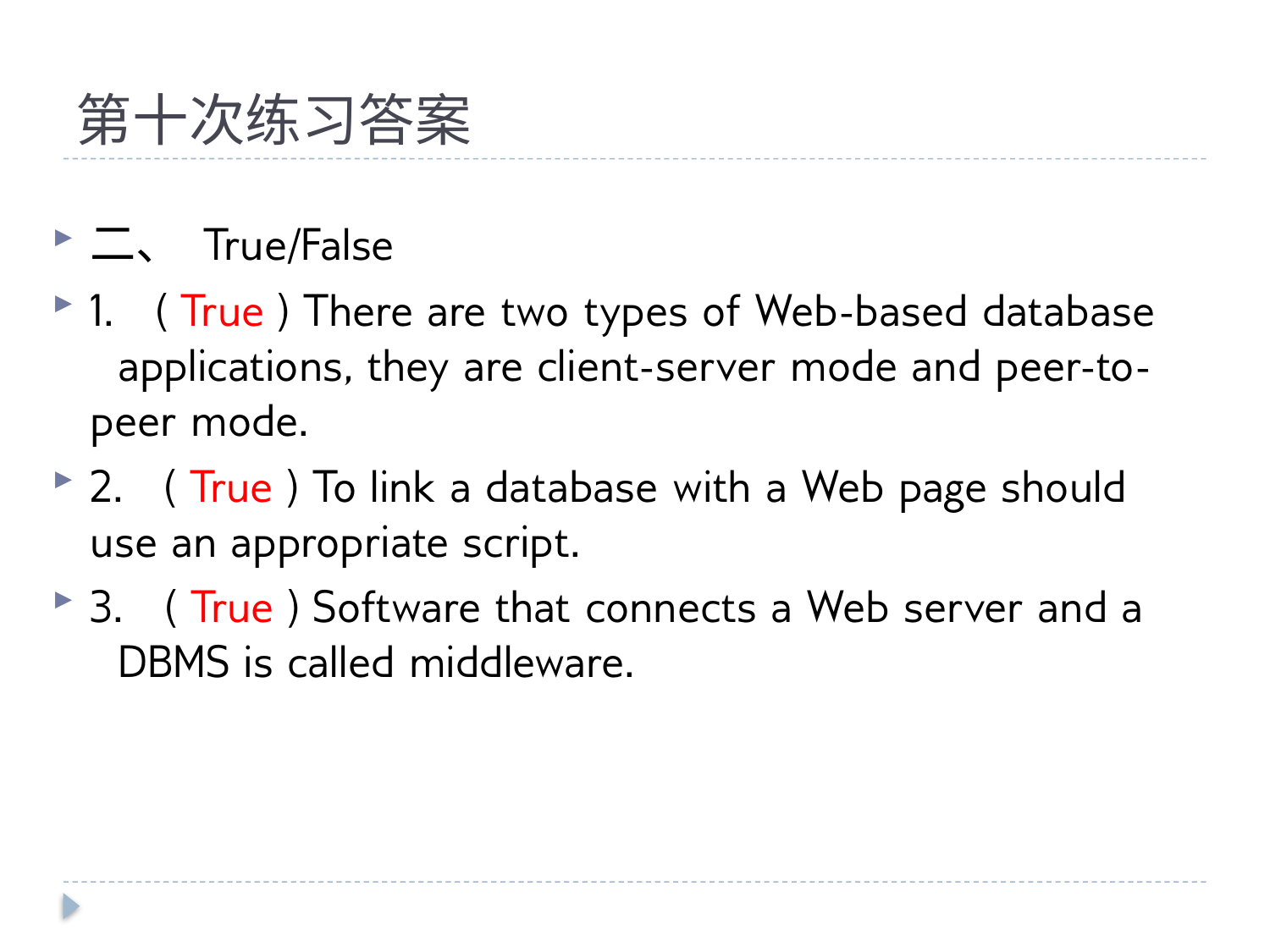

# 第十次练习答案
二、 True/False
1.   ( True ) There are two types of Web-based database   applications, they are client-server mode and peer-to-peer mode.
2.   ( True ) To link a database with a Web page should use an appropriate script.
3.   ( True ) Software that connects a Web server and a   DBMS is called middleware.